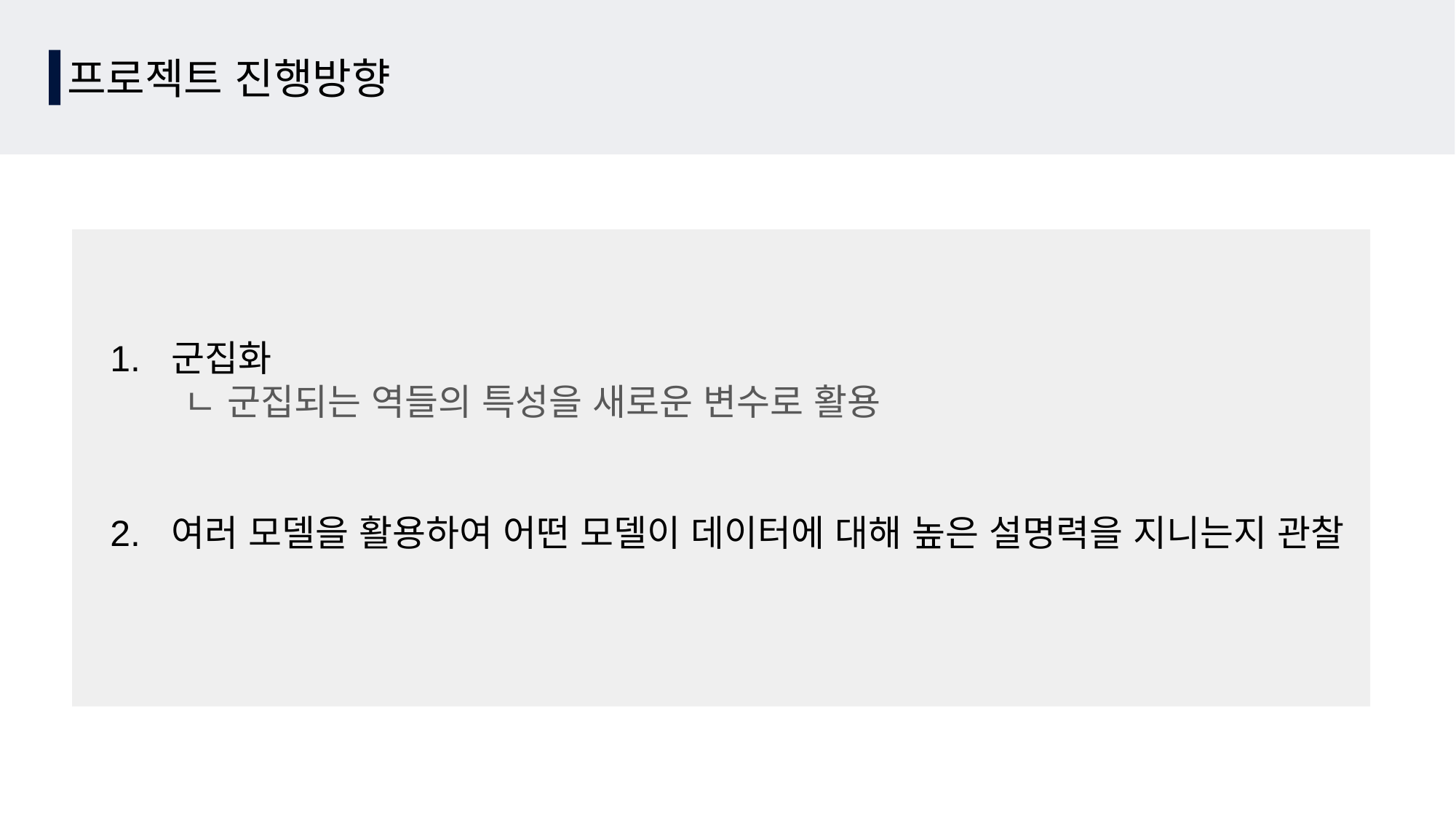

프로젝트 진행방향

군집화
 ㄴ 군집되는 역들의 특성을 새로운 변수로 활용

여러 모델을 활용하여 어떤 모델이 데이터에 대해 높은 설명력을 지니는지 관찰